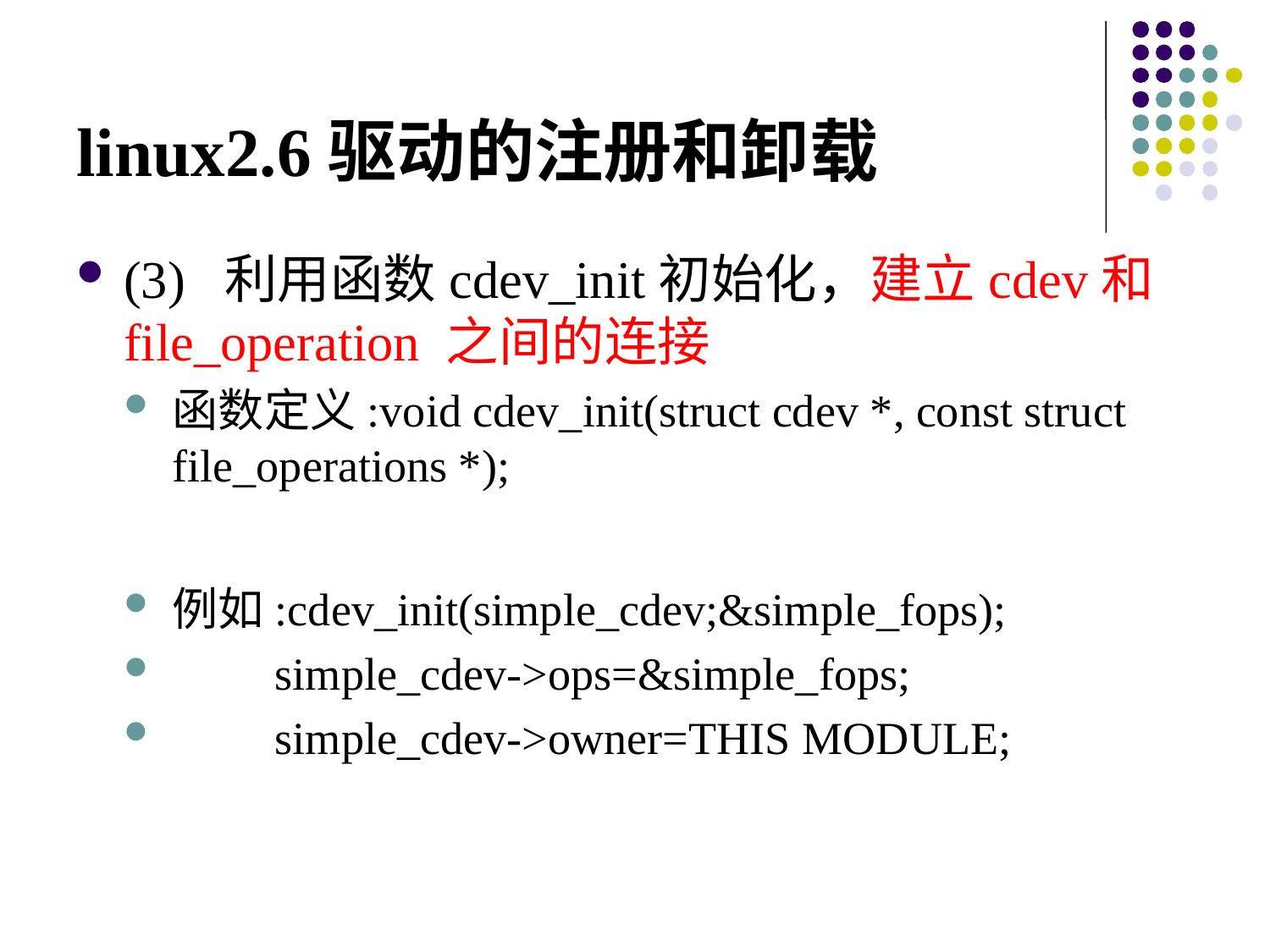

# linux2.6驱动的注册和卸载
(3)  利用函数cdev_init初始化，建立cdev和file_operation 之间的连接
函数定义:void cdev_init(struct cdev *, const struct file_operations *);

例如:cdev_init(simple_cdev;&simple_fops);
         simple_cdev->ops=&simple_fops;
         simple_cdev->owner=THIS MODULE;